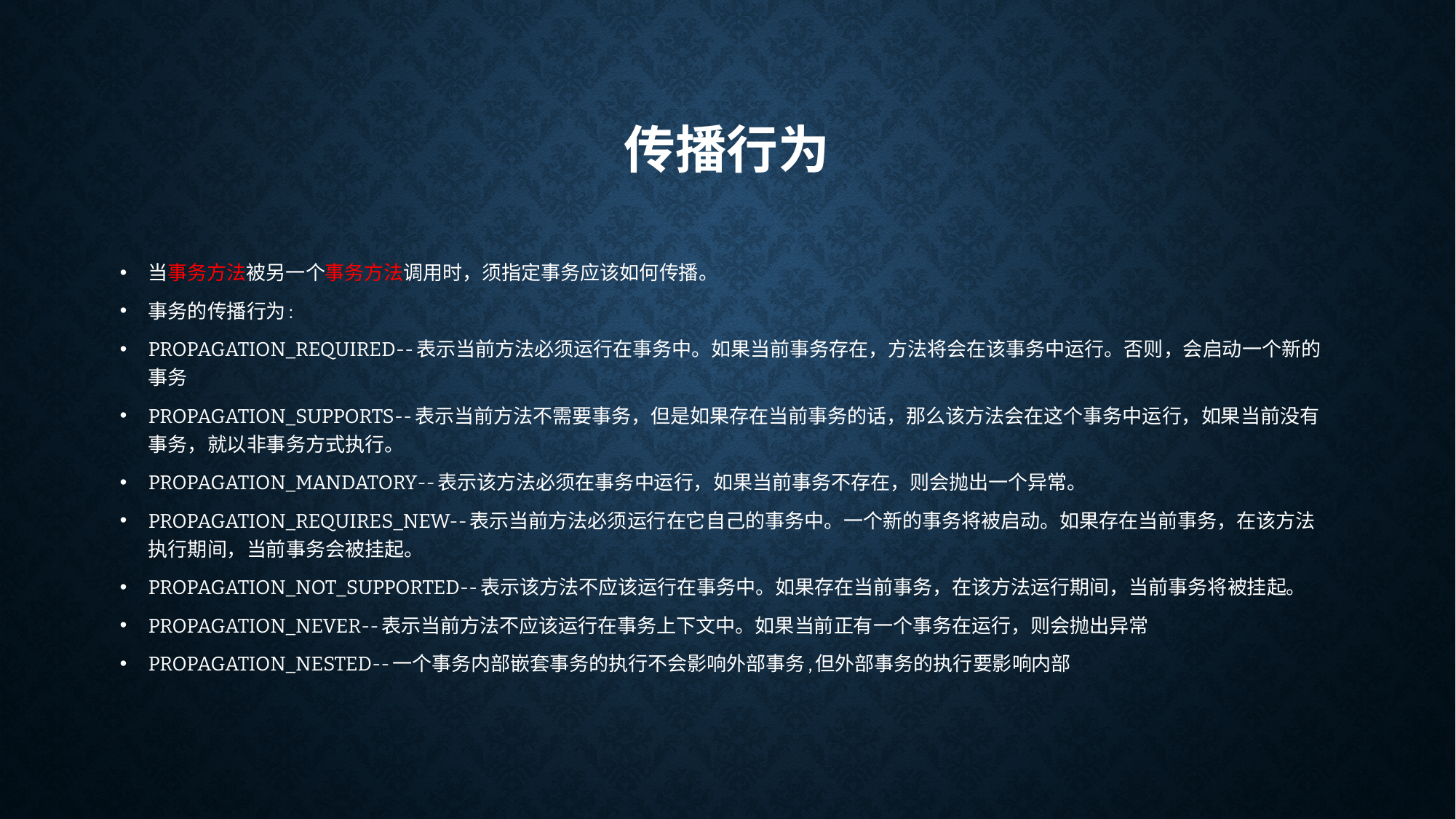

# 传播行为
当事务方法被另一个事务方法调用时，须指定事务应该如何传播。
事务的传播行为:
PROPAGATION_REQUIRED--表示当前方法必须运行在事务中。如果当前事务存在，方法将会在该事务中运行。否则，会启动一个新的事务
PROPAGATION_SUPPORTS--表示当前方法不需要事务，但是如果存在当前事务的话，那么该方法会在这个事务中运行，如果当前没有事务，就以非事务方式执行。
PROPAGATION_MANDATORY--表示该方法必须在事务中运行，如果当前事务不存在，则会抛出一个异常。
PROPAGATION_REQUIRES_NEW--表示当前方法必须运行在它自己的事务中。一个新的事务将被启动。如果存在当前事务，在该方法执行期间，当前事务会被挂起。
PROPAGATION_NOT_SUPPORTED--表示该方法不应该运行在事务中。如果存在当前事务，在该方法运行期间，当前事务将被挂起。
PROPAGATION_NEVER--表示当前方法不应该运行在事务上下文中。如果当前正有一个事务在运行，则会抛出异常
PROPAGATION_NESTED--一个事务内部嵌套事务的执行不会影响外部事务,但外部事务的执行要影响内部